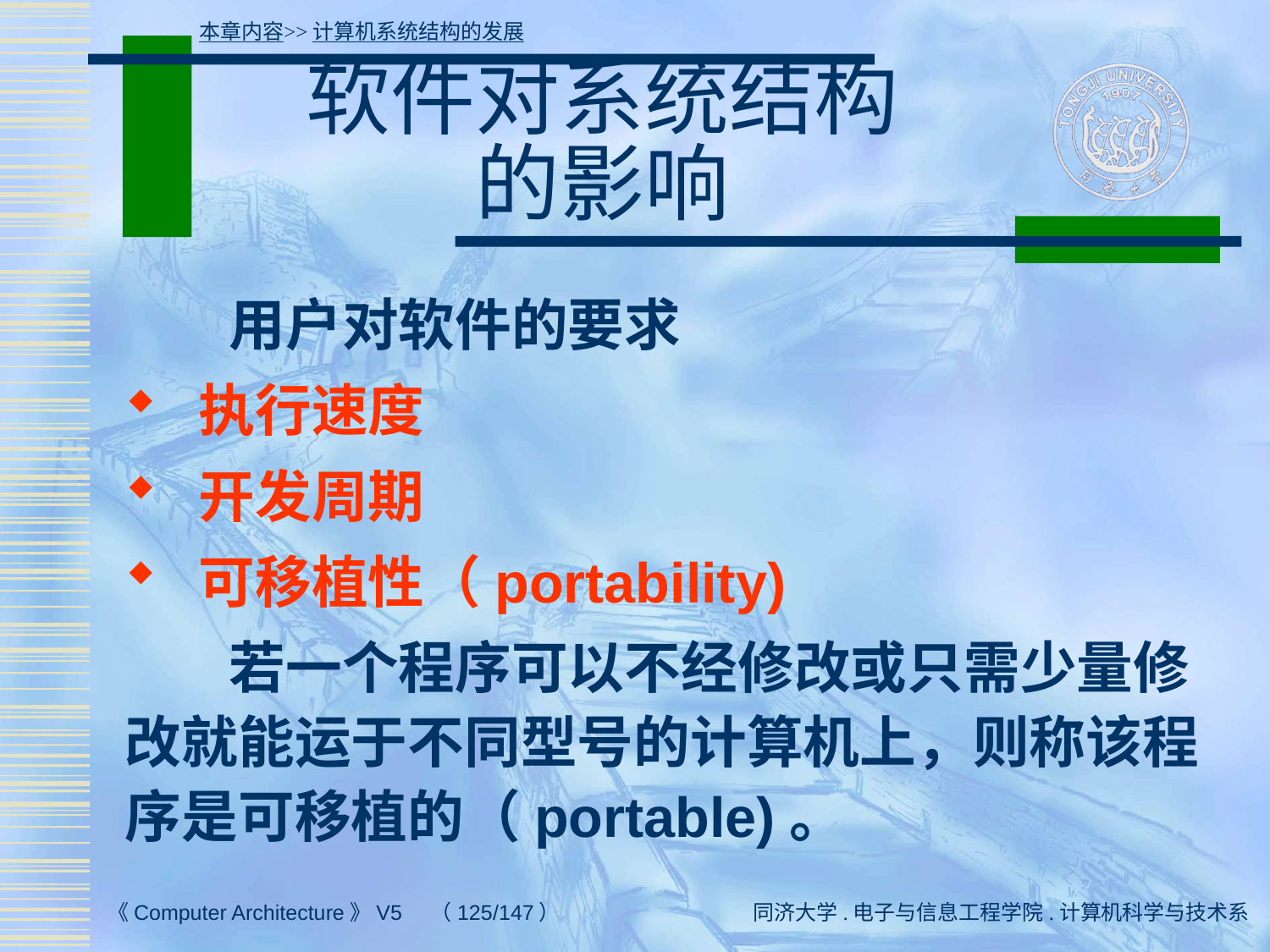

本章内容>>计算机系统结构的发展
# 软件对系统结构 的影响
       用户对软件的要求
  执行速度
  开发周期
  可移植性（portability)
       若一个程序可以不经修改或只需少量修改就能运于不同型号的计算机上，则称该程序是可移植的（portable)。